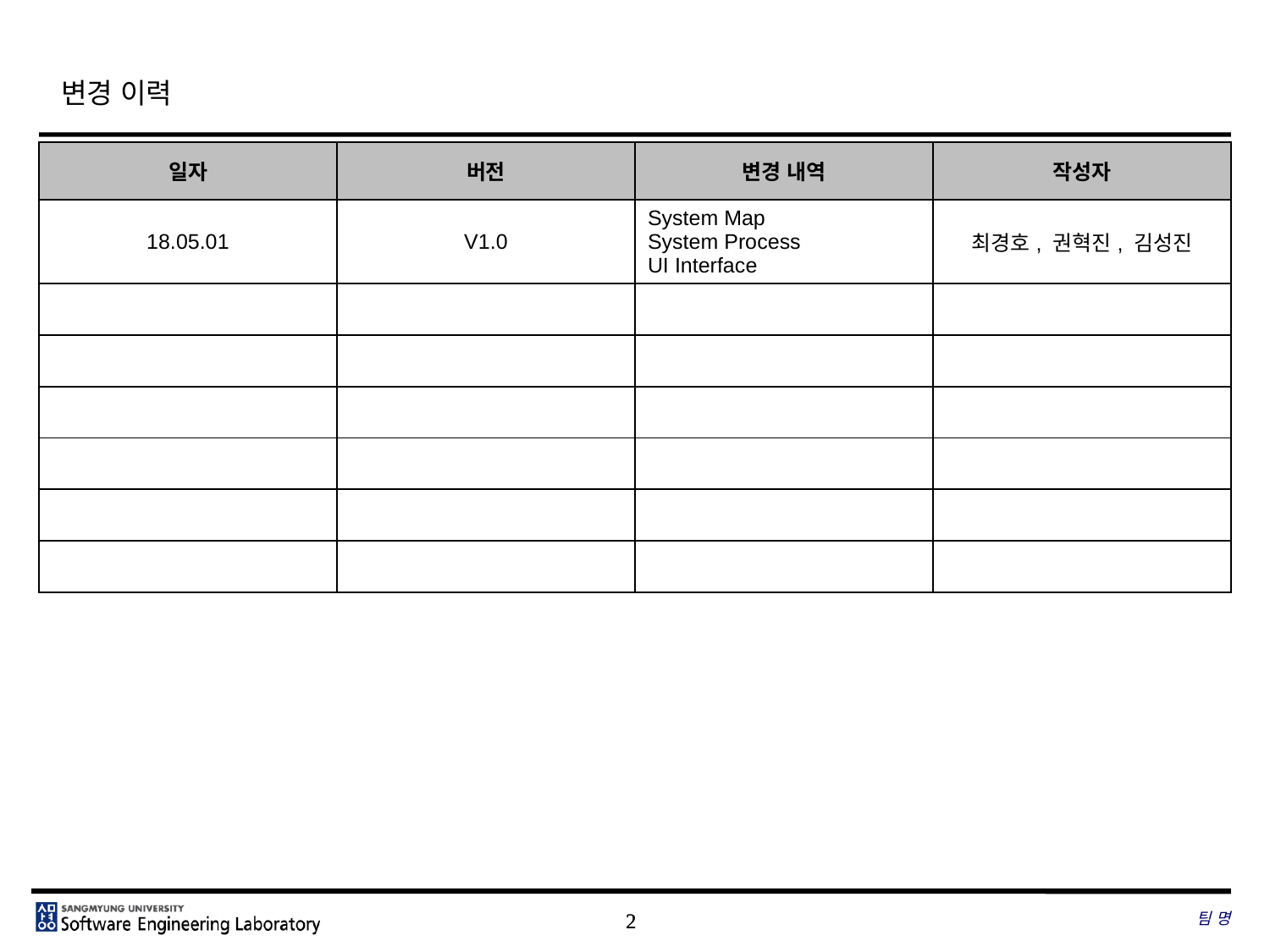

# 변경 이력
| 일자 | 버전 | 변경 내역 | 작성자 |
| --- | --- | --- | --- |
| 18.05.01 | V1.0 | System Map System Process UI Interface | 최경호, 권혁진, 김성진 |
|  |  |  |  |
|  |  |  |  |
|  |  |  |  |
|  |  |  |  |
|  |  |  |  |
|  |  |  |  |
팀 명